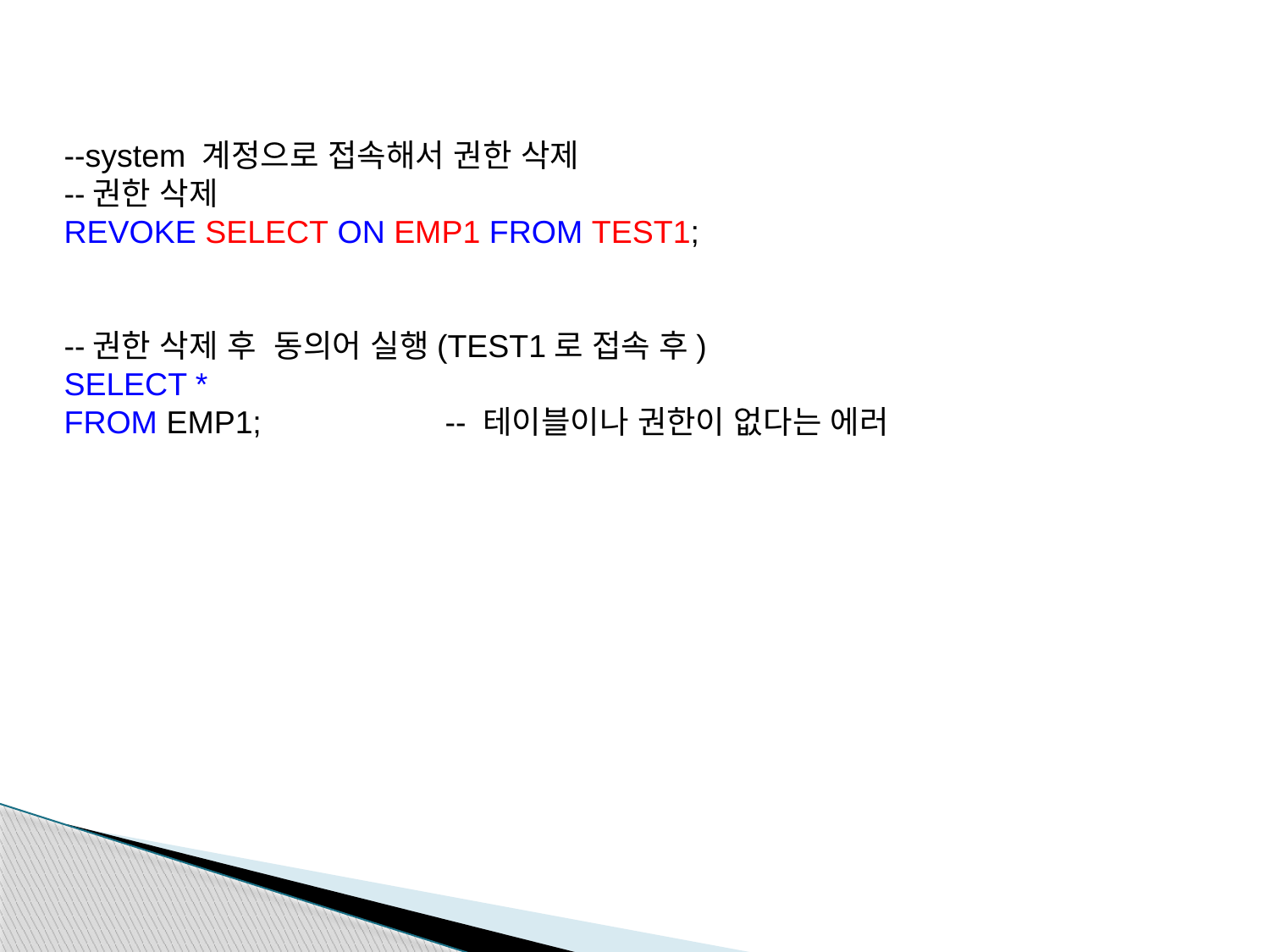

--system 계정으로 접속해서 권한 삭제
--권한 삭제
REVOKE SELECT ON EMP1 FROM TEST1;

--권한 삭제 후  동의어 실행(TEST1로 접속 후)
SELECT *
FROM EMP1;		-- 테이블이나 권한이 없다는 에러